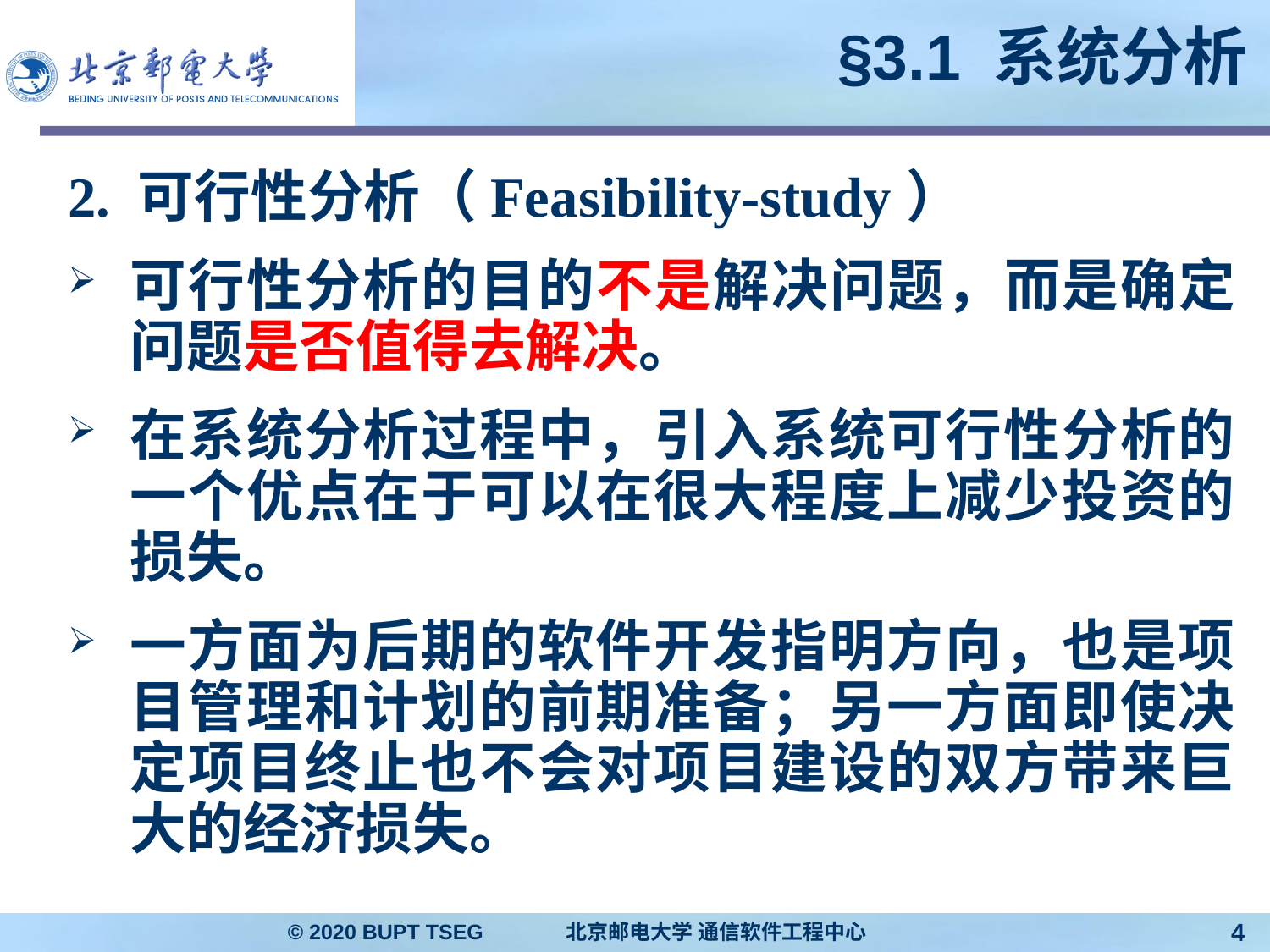

# §3.1 系统分析
2. 可行性分析（Feasibility-study）
可行性分析的目的不是解决问题，而是确定问题是否值得去解决。
在系统分析过程中，引入系统可行性分析的一个优点在于可以在很大程度上减少投资的损失。
一方面为后期的软件开发指明方向，也是项目管理和计划的前期准备；另一方面即使决定项目终止也不会对项目建设的双方带来巨大的经济损失。
© 2020 BUPT TSEG             北京邮电大学 通信软件工程中心